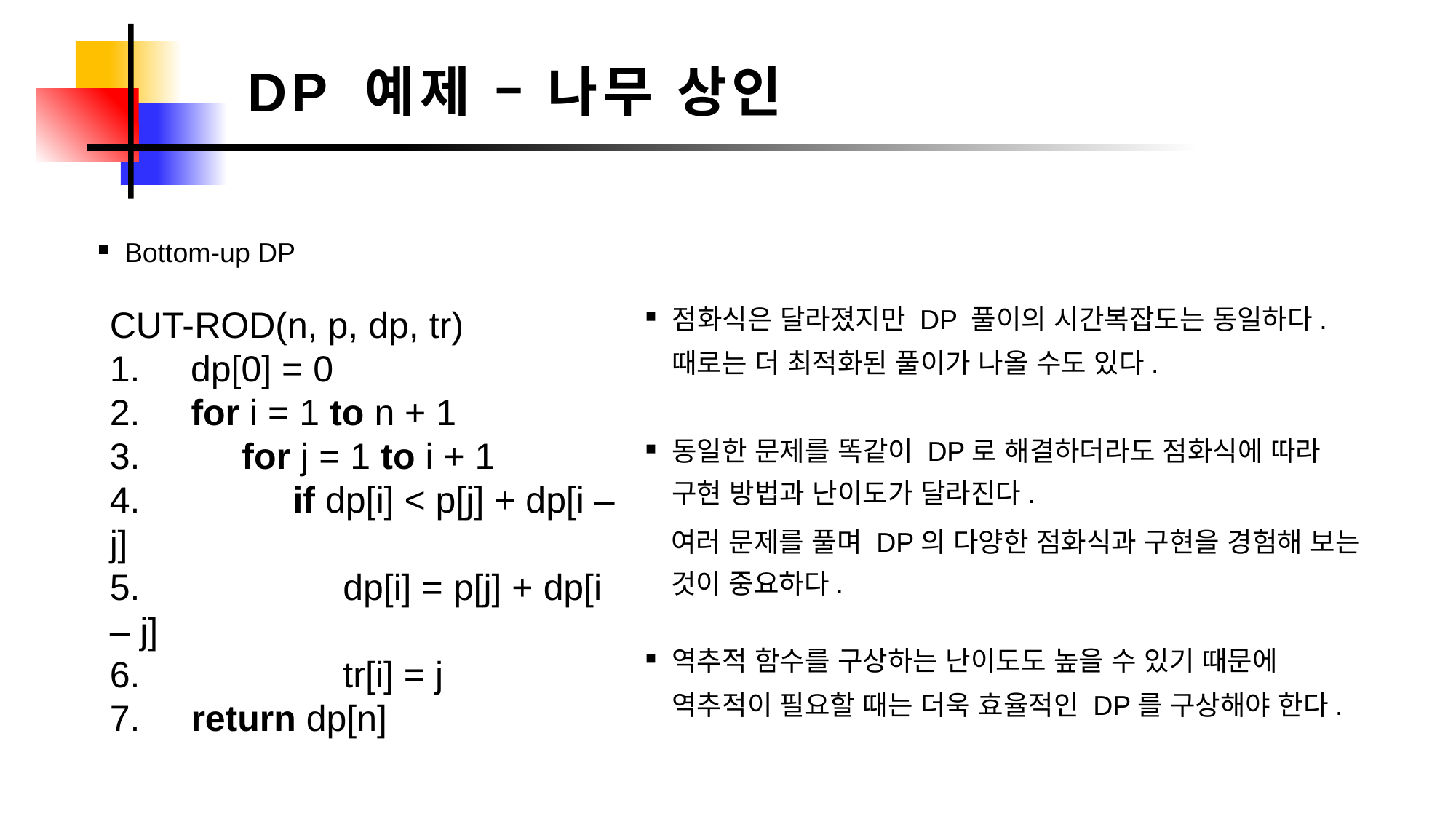

DP 예제 – 나무 상인
Bottom-up DP

CUT-ROD(n, p, dp, tr)
1.     dp[0] = 0
2.     for i = 1 to n + 1
3.          for j = 1 to i + 1
4.               if dp[i] < p[j] + dp[i – j]
5.                    dp[i] = p[j] + dp[i – j]
6.                    tr[i] = j
7.     return dp[n]
점화식은 달라졌지만 DP 풀이의 시간복잡도는 동일하다.

때로는 더 최적화된 풀이가 나올 수도 있다.
동일한 문제를 똑같이 DP로 해결하더라도 점화식에 따라

구현 방법과 난이도가 달라진다.
여러 문제를 풀며 DP의 다양한 점화식과 구현을 경험해 보는
것이 중요하다.
역추적 함수를 구상하는 난이도도 높을 수 있기 때문에

역추적이 필요할 때는 더욱 효율적인 DP를 구상해야 한다.